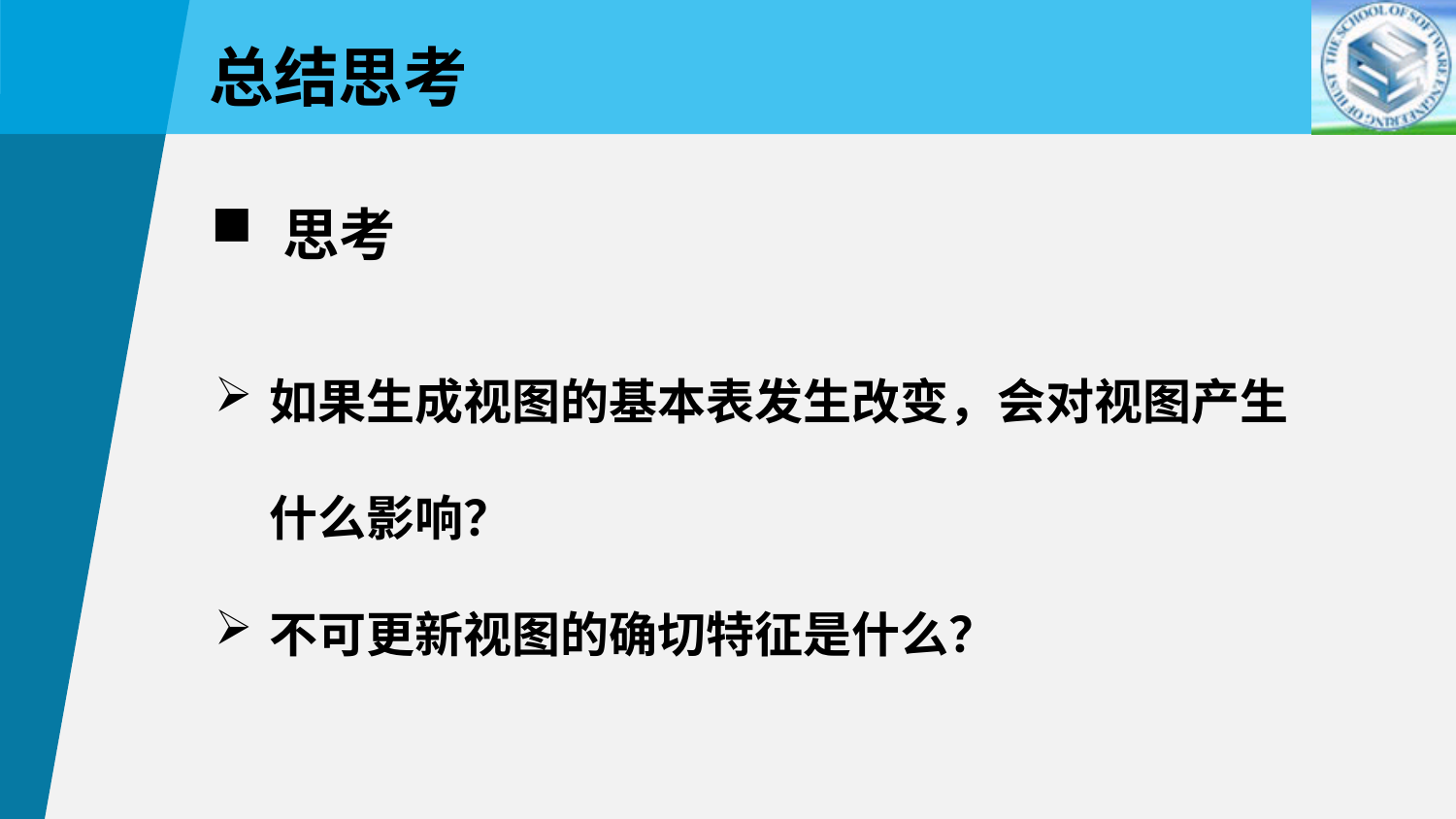

总结思考
 思考
如果生成视图的基本表发生改变，会对视图产生什么影响？
不可更新视图的确切特征是什么？